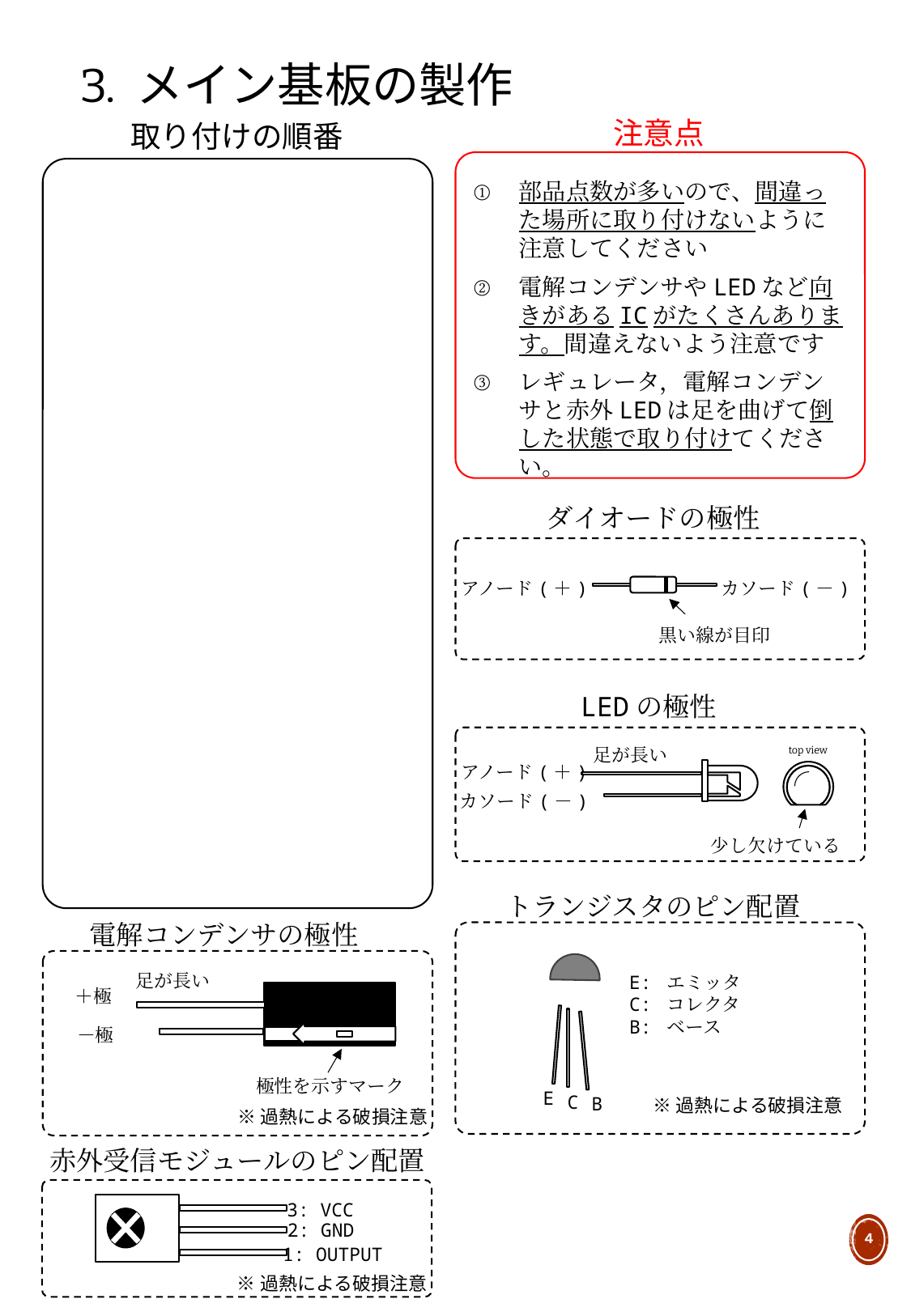

# 3. メイン基板の製作
注意点
部品点数が多いので、間違った場所に取り付けないように注意してください
電解コンデンサやLEDなど向きがあるICがたくさんあります。間違えないよう注意です
レギュレータ，電解コンデンサと赤外LEDは足を曲げて倒した状態で取り付けてください。
取り付けの順番

ダイオード
レギュレータ
電解コンデンサ
LED
ダイオードの極性

アノード(＋)
カソード(－)

黒い線が目印
LEDの極性

足が長い
top view

アノード(＋)

カソード(－)

少し欠けている
トランジスタのピン配置
電解コンデンサの極性

足が長い
E: エミッタ
C: コレクタ
B: ベース
＋極

－極
極性を示すマーク
E
C
B
※過熱による破損注意
※過熱による破損注意
赤外受信モジュールのピン配置

3: VCC

2: GND

1: OUTPUT

4
※過熱による破損注意